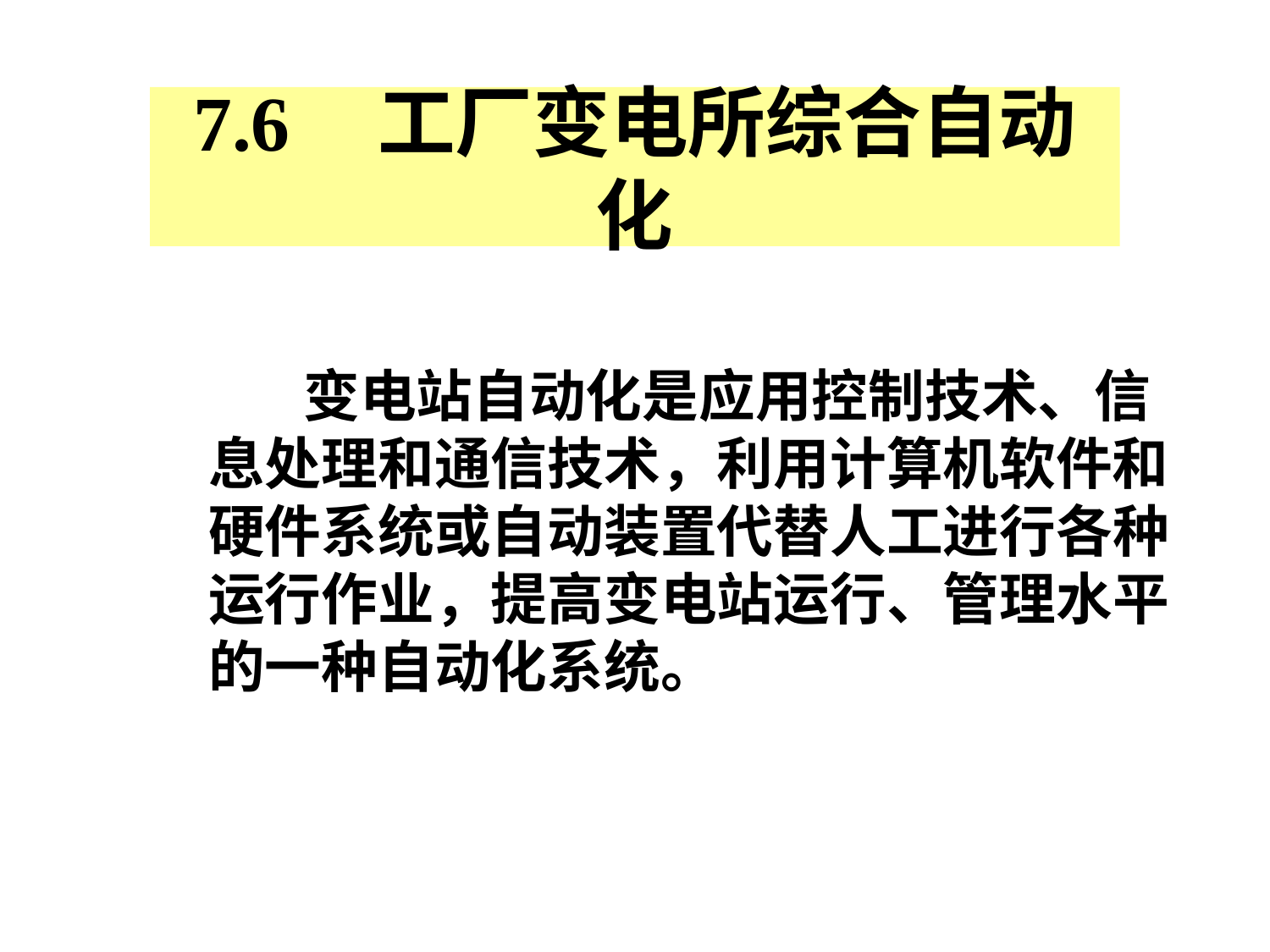

7.6   工厂变电所综合自动化

          变电站自动化是应用控制技术、信息处理和通信技术，利用计算机软件和硬件系统或自动装置代替人工进行各种运行作业，提高变电站运行、管理水平的一种自动化系统。